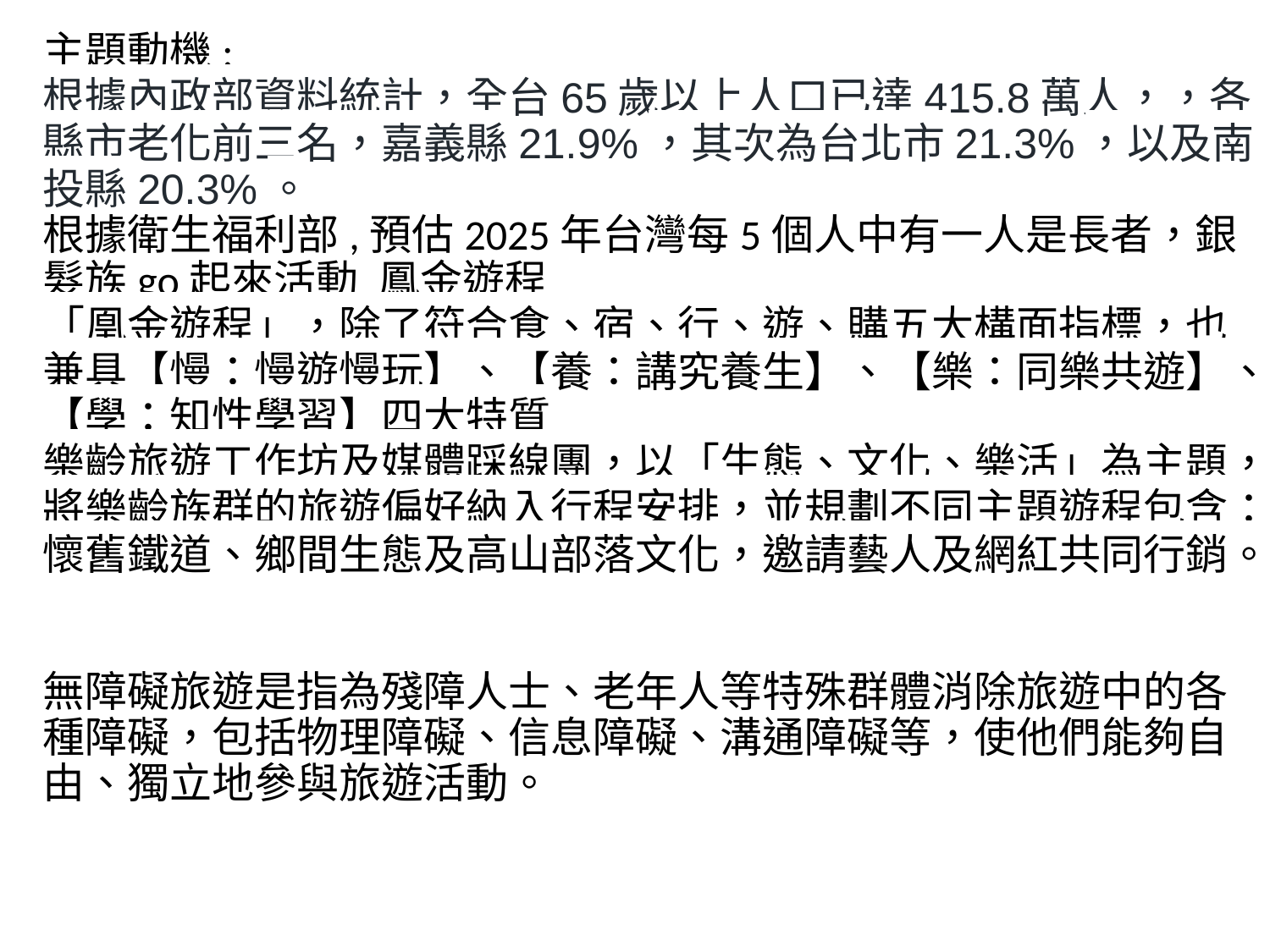

主題動機:
根據內政部資料統計，全台65歲以上人口已達415.8萬人，，各縣市老化前三名，嘉義縣21.9%，其次為台北市21.3%，以及南投縣20.3%。
根據衛生福利部,預估2025年台灣每5個人中有一人是長者，銀髮族go起來活動  鳳金遊程
「凰金遊程」，除了符合食、宿、行、遊、購五大構面指標，也兼具【慢：慢遊慢玩】、【養：講究養生】、【樂：同樂共遊】、【學：知性學習】四大特質
樂齡旅遊工作坊及媒體踩線團，以「生態、文化、樂活」為主題，將樂齡族群的旅遊偏好納入行程安排，並規劃不同主題遊程包含：懷舊鐵道、鄉間生態及高山部落文化，邀請藝人及網紅共同行銷。

無障礙旅遊是指為殘障人士、老年人等特殊群體消除旅遊中的各種障礙，包括物理障礙、信息障礙、溝通障礙等，使他們能夠自由、獨立地參與旅遊活動。